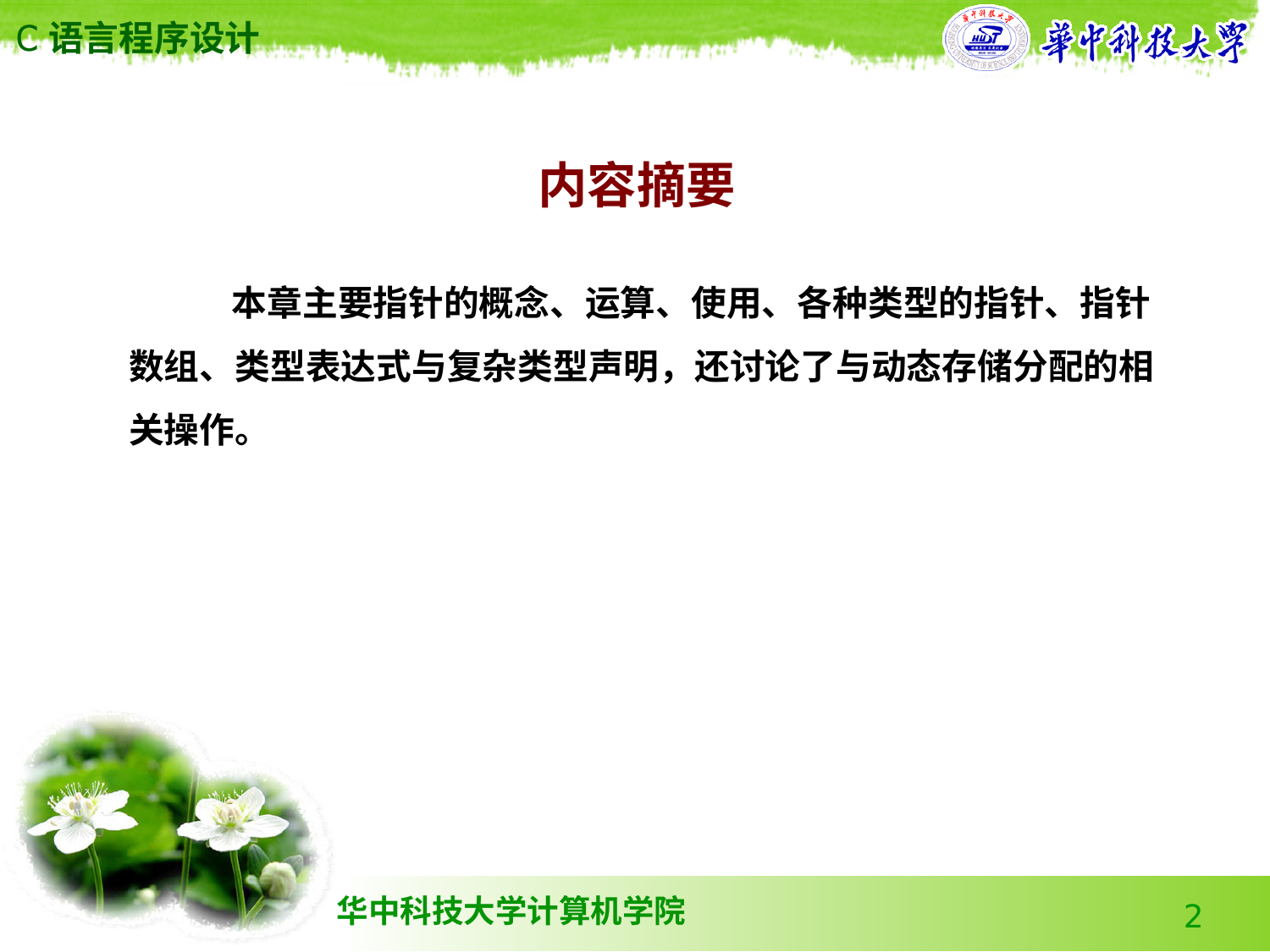

内容摘要
　　    本章主要指针的概念、运算、使用、各种类型的指针、指针数组、类型表达式与复杂类型声明，还讨论了与动态存储分配的相关操作。
2